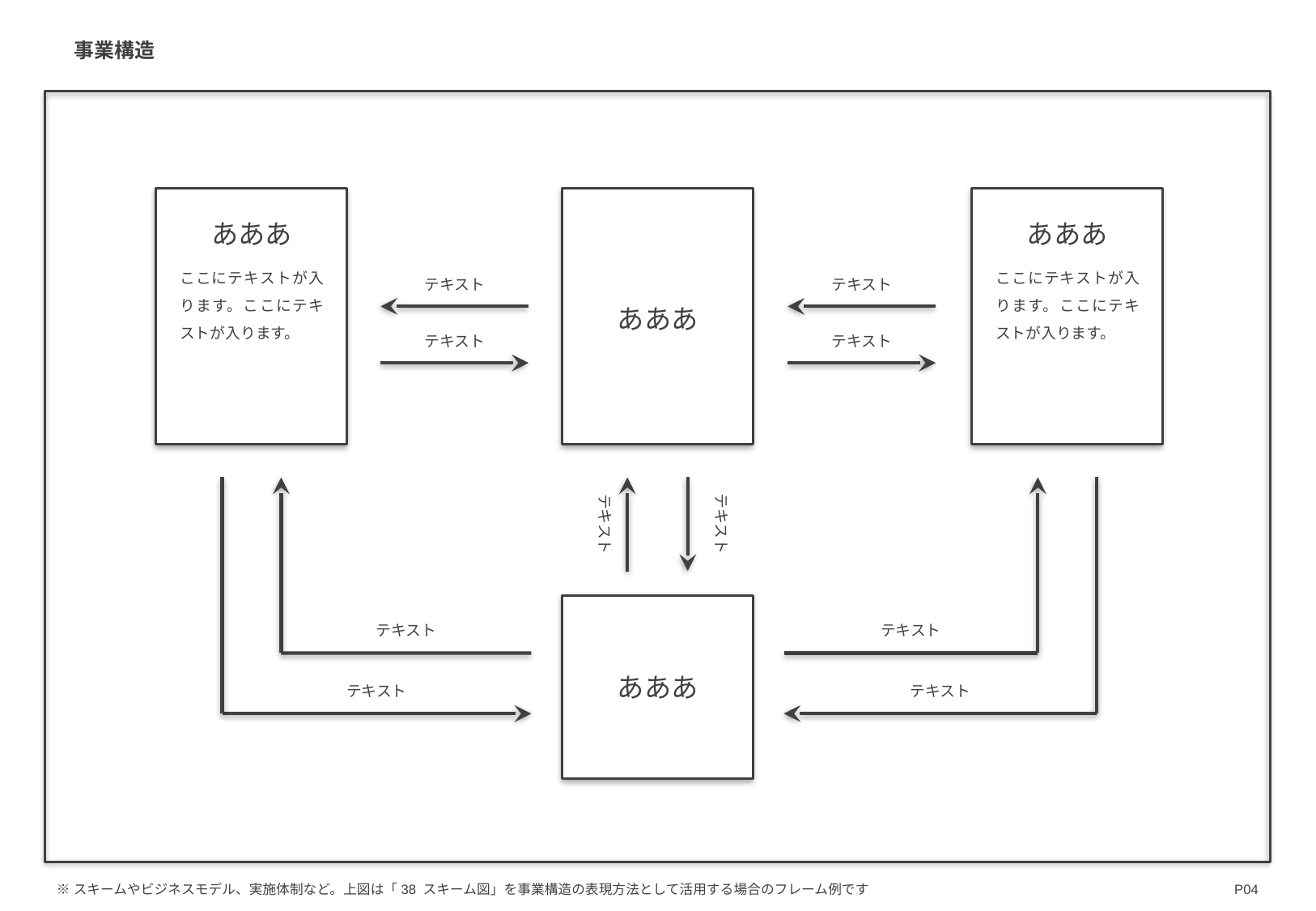

事業構造

あああ
あああ
ここにテキストが入ります。ここにテキストが入ります。
ここにテキストが入ります。ここにテキストが入ります。
テキスト
テキスト
あああ
テキスト
テキスト
テキスト
テキスト

テキスト
テキスト
あああ
テキスト
テキスト
※スキームやビジネスモデル、実施体制など。上図は「38 スキーム図」を事業構造の表現方法として活用する場合のフレーム例です
P04